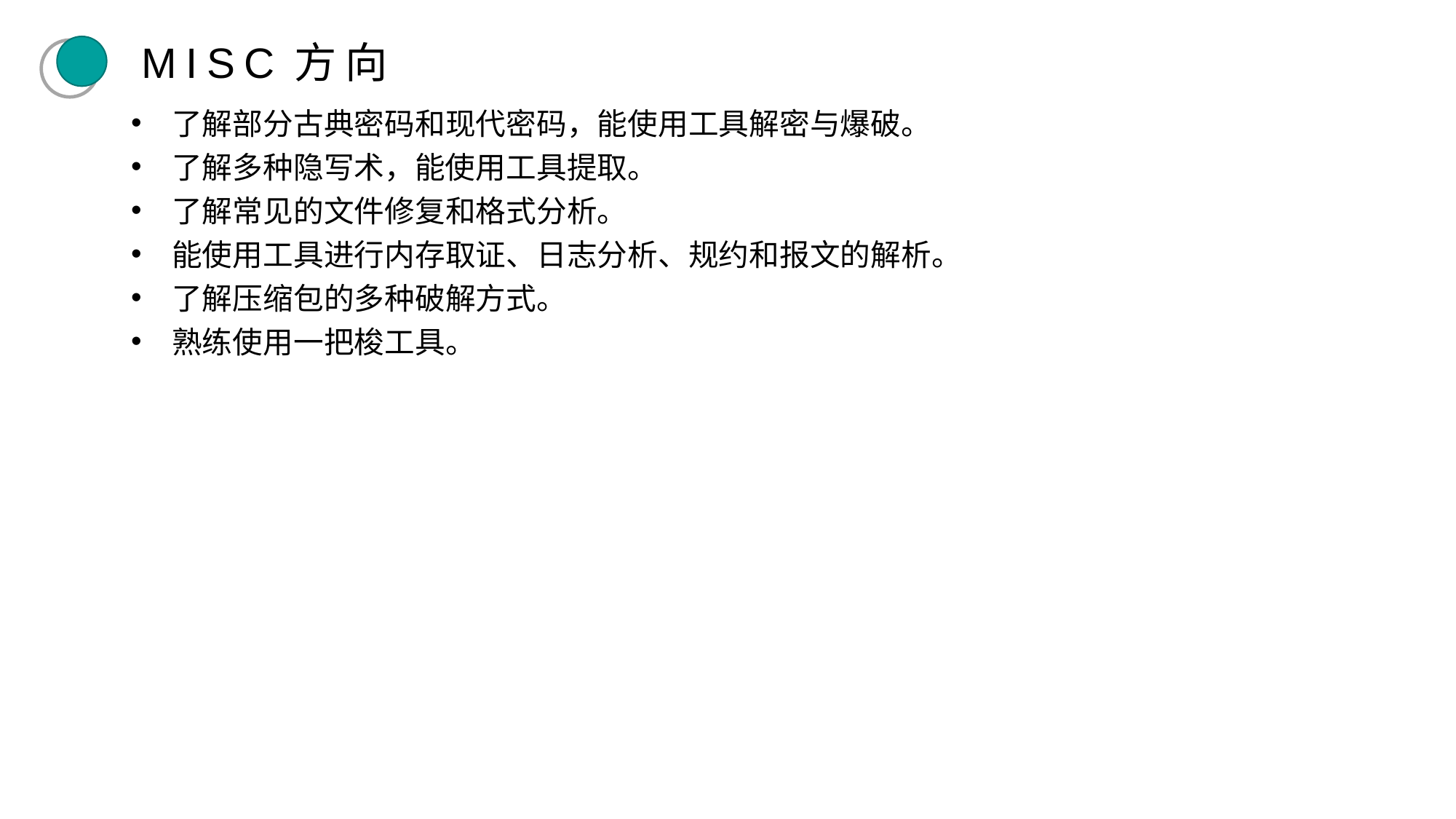

MISC方向

了解部分古典密码和现代密码，能使用工具解密与爆破。
了解多种隐写‌术，能使用工具提取。
了解常见的文件修复和格式分析。
能使用工具进行内存取证、日志分析、规约和报文的解析。
了解压缩包的多种破解方式。
熟练使用一把梭工具。